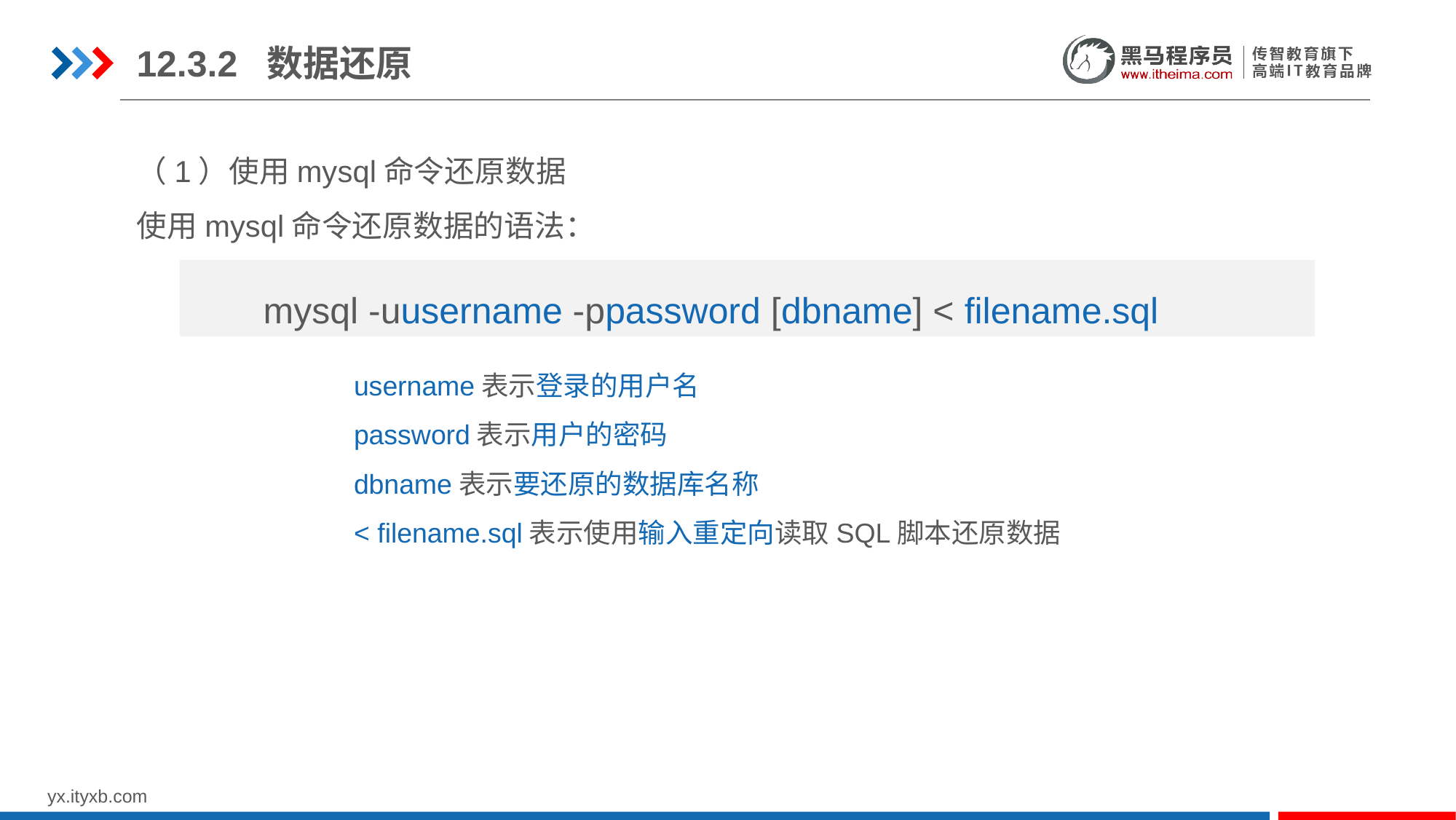

12.3.2  数据还原
（1）使用mysql命令还原数据
使用mysql命令还原数据的语法：
mysql -uusername -ppassword [dbname] < filename.sql
username表示登录的用户名
password表示用户的密码
dbname表示要还原的数据库名称
< filename.sql表示使用输入重定向读取SQL脚本还原数据